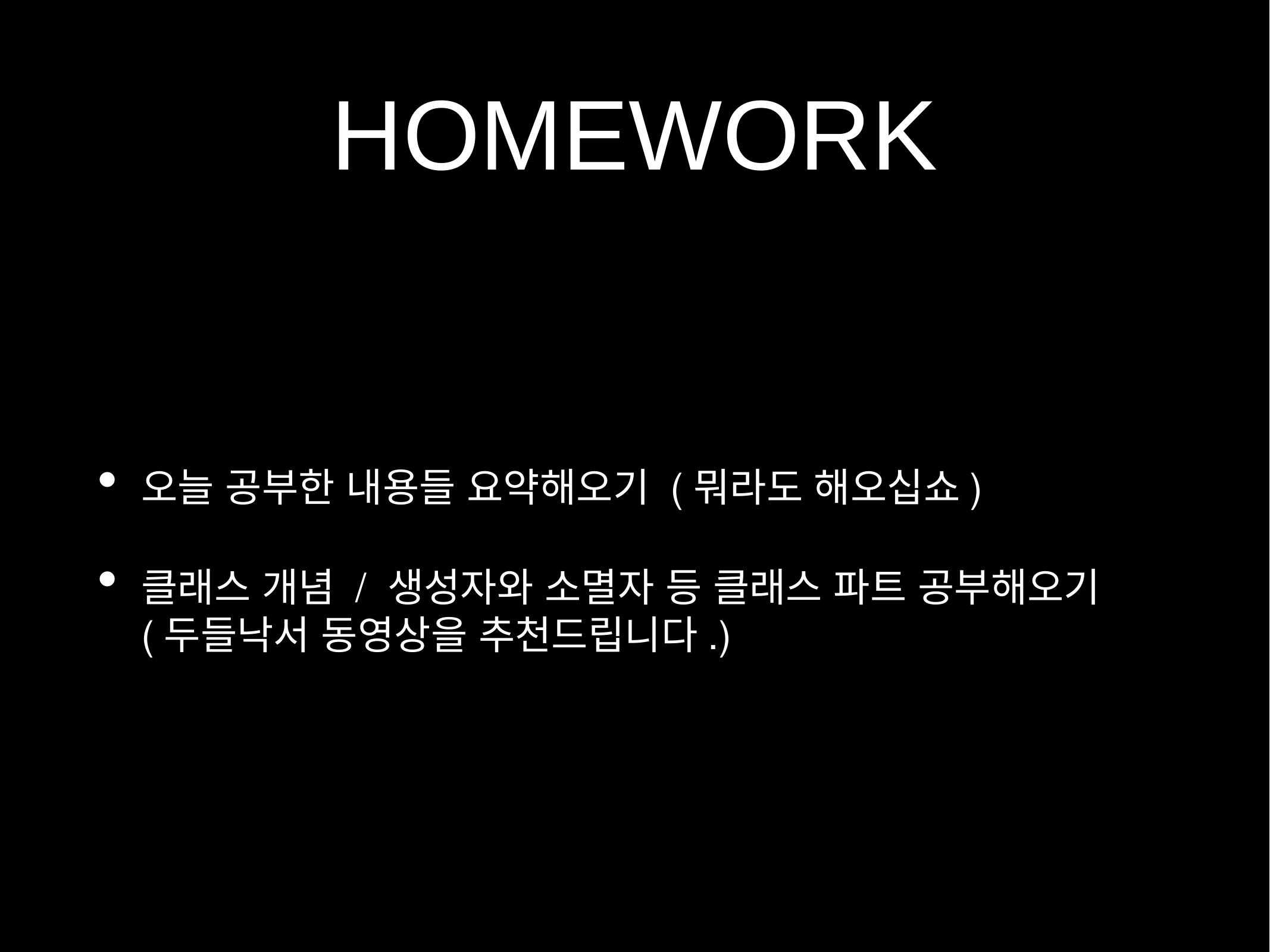

# HOMEWORK
오늘 공부한 내용들 요약해오기 (뭐라도 해오십쇼)
클래스 개념 / 생성자와 소멸자 등 클래스 파트 공부해오기
(두들낙서 동영상을 추천드립니다.)